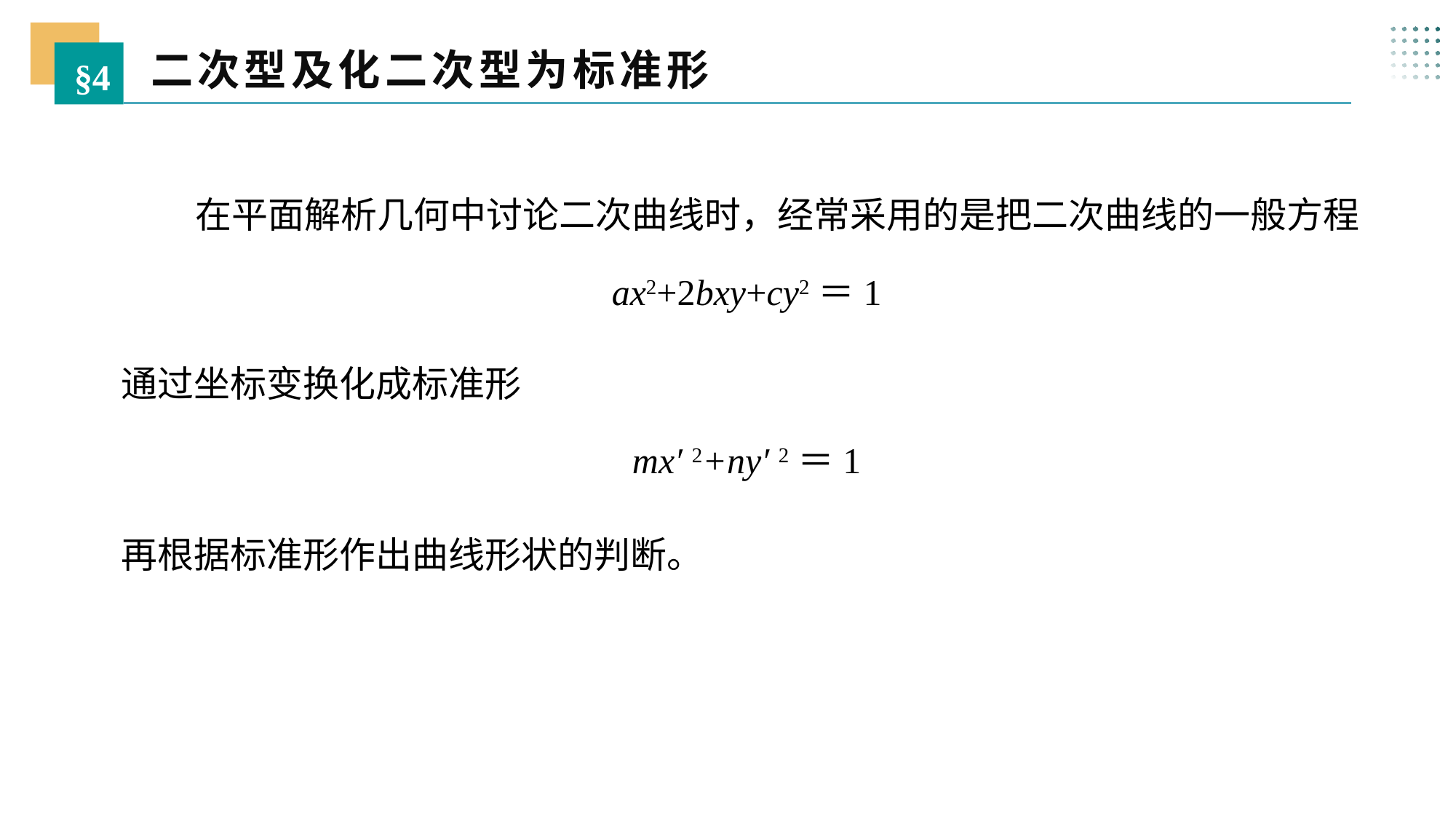

二次型及化二次型为标准形
§4
        在平面解析几何中讨论二次曲线时，经常采用的是把二次曲线的一般方程
ax2+2bxy+cy2＝1
通过坐标变换化成标准形
mx′ 2+ny′ 2＝1
再根据标准形作出曲线形状的判断。